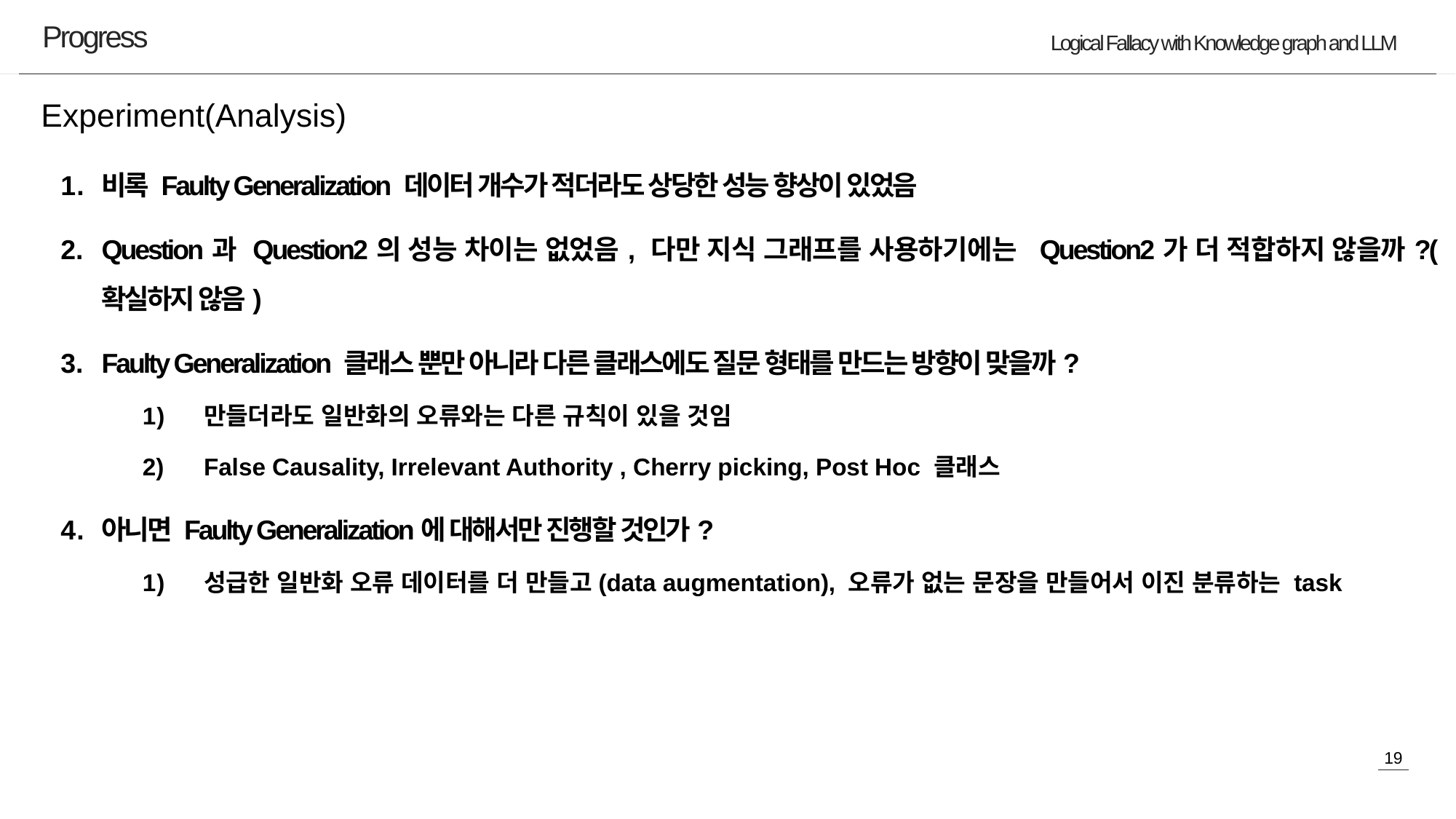

Progress
Experiment(Analysis)
비록 Faulty Generalization 데이터 개수가 적더라도 상당한 성능 향상이 있었음
Question과 Question2의 성능 차이는 없었음, 다만 지식 그래프를 사용하기에는  Question2가 더 적합하지 않을까?(확실하지 않음)
Faulty Generalization 클래스 뿐만 아니라 다른 클래스에도 질문 형태를 만드는 방향이 맞을까?
만들더라도 일반화의 오류와는 다른 규칙이 있을 것임
False Causality, Irrelevant Authority , Cherry picking, Post Hoc 클래스
아니면 Faulty Generalization에 대해서만 진행할 것인가?
성급한 일반화 오류 데이터를 더 만들고(data augmentation), 오류가 없는 문장을 만들어서 이진 분류하는 task